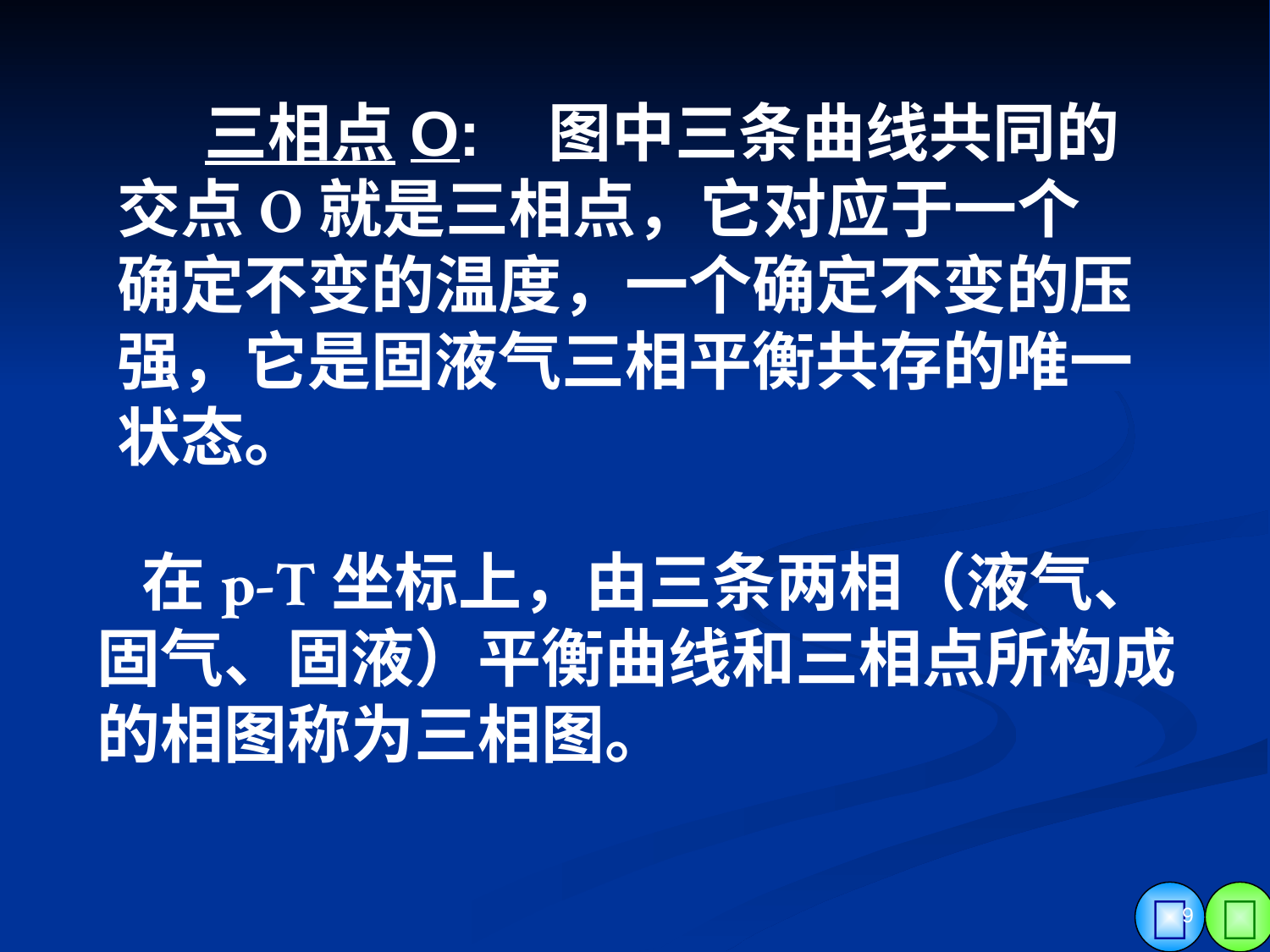

三相点O:   图中三条曲线共同的交点O就是三相点，它对应于一个确定不变的温度，一个确定不变的压强，它是固液气三相平衡共存的唯一状态。
  在p-T坐标上，由三条两相（液气、固气、固液）平衡曲线和三相点所构成的相图称为三相图。
9